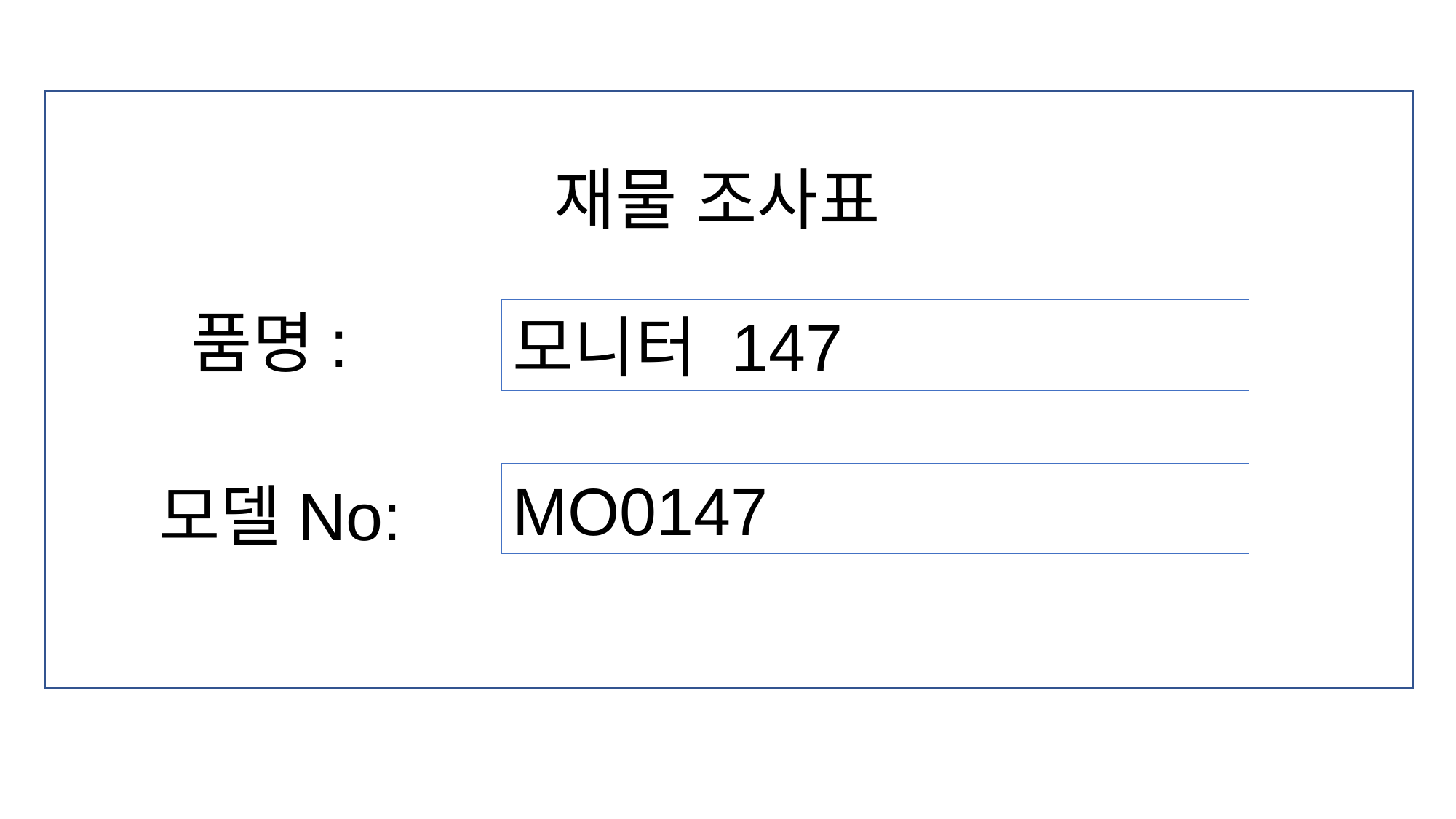

재물 조사표
품명:
모니터 147
MO0147
모델No: